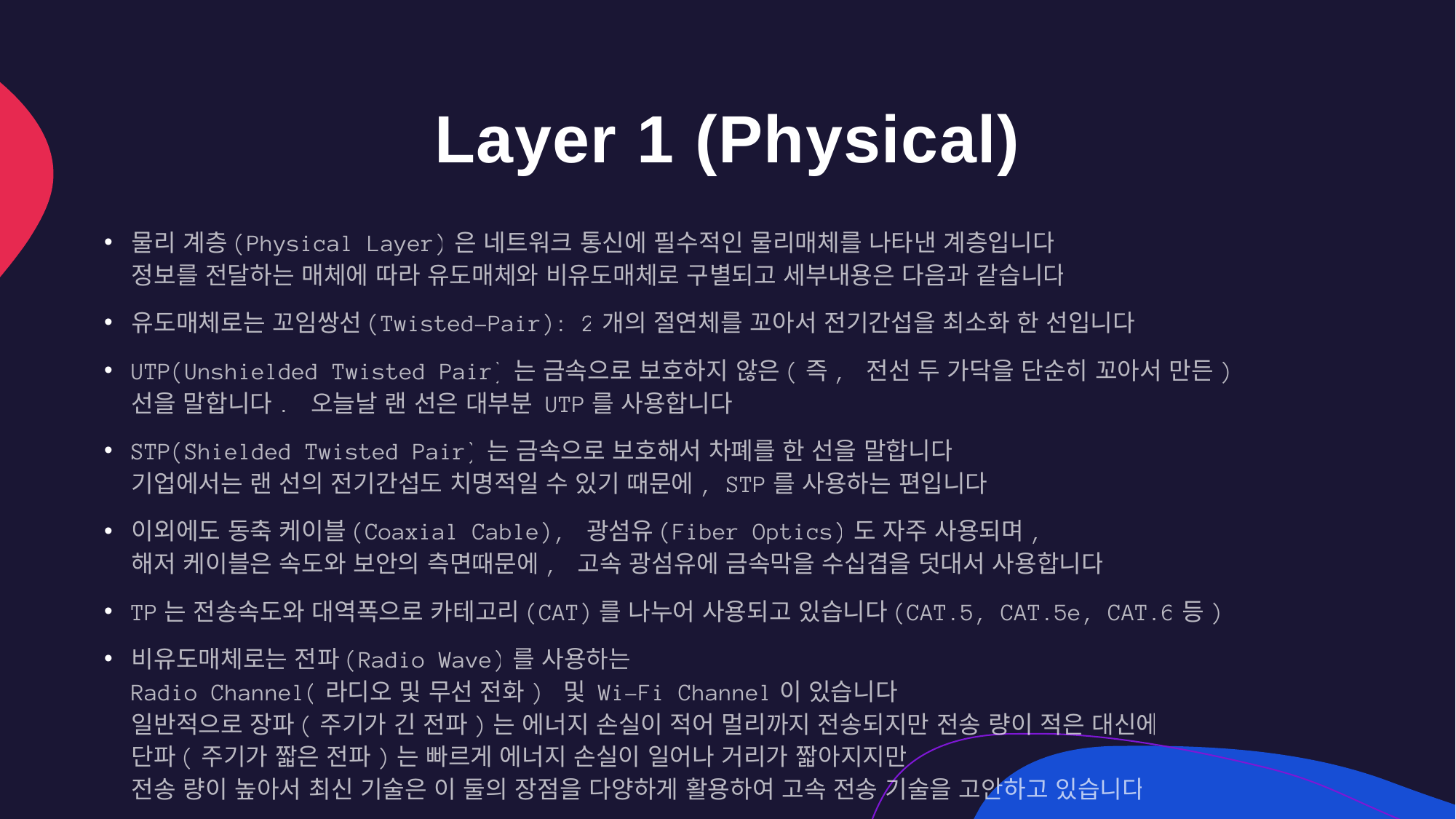

# Layer 1 (Physical)
물리 계층(Physical Layer)은 네트워크 통신에 필수적인 물리매체를 나타낸 계층입니다
정보를 전달하는 매체에 따라 유도매체와 비유도매체로 구별되고 세부내용은 다음과 같습니다
유도매체로는 꼬임쌍선(Twisted-Pair): 2개의 절연체를 꼬아서 전기간섭을 최소화 한 선입니다
UTP(Unshielded Twisted Pair)는 금속으로 보호하지 않은(즉, 전선 두 가닥을 단순히 꼬아서 만든)
선을 말합니다. 오늘날 랜 선은 대부분 UTP를 사용합니다
STP(Shielded Twisted Pair)는 금속으로 보호해서 차폐를 한 선을 말합니다
기업에서는 랜 선의 전기간섭도 치명적일 수 있기 때문에, STP를 사용하는 편입니다
이외에도 동축 케이블(Coaxial Cable), 광섬유(Fiber Optics)도 자주 사용되며,
해저 케이블은 속도와 보안의 측면때문에, 고속 광섬유에 금속막을 수십겹을 덧대서 사용합니다
TP는 전송속도와 대역폭으로 카테고리(CAT)를 나누어 사용되고 있습니다(CAT.5, CAT.5e, CAT.6등)
비유도매체로는 전파(Radio Wave)를 사용하는
Radio Channel(라디오 및 무선 전화) 및 Wi-Fi Channel이 있습니다
일반적으로 장파(주기가 긴 전파)는 에너지 손실이 적어 멀리까지 전송되지만 전송 량이 적은 대신에
단파(주기가 짧은 전파)는 빠르게 에너지 손실이 일어나 거리가 짧아지지만
전송 량이 높아서 최신 기술은 이 둘의 장점을 다양하게 활용하여 고속 전송 기술을 고안하고 있습니다